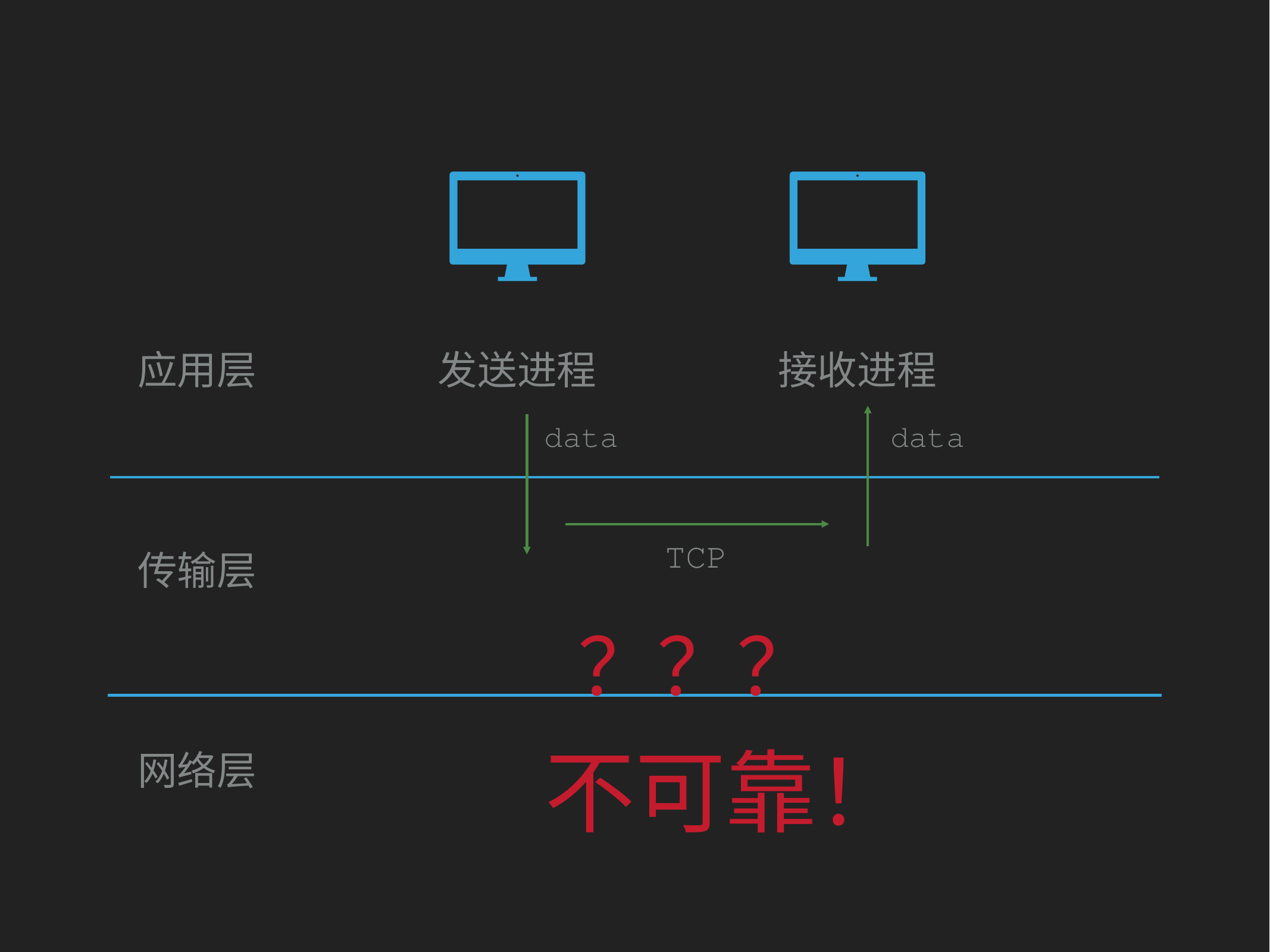

应用层
发送进程
接收进程

data
data

TCP
传输层
？？？

网络层
不可靠！